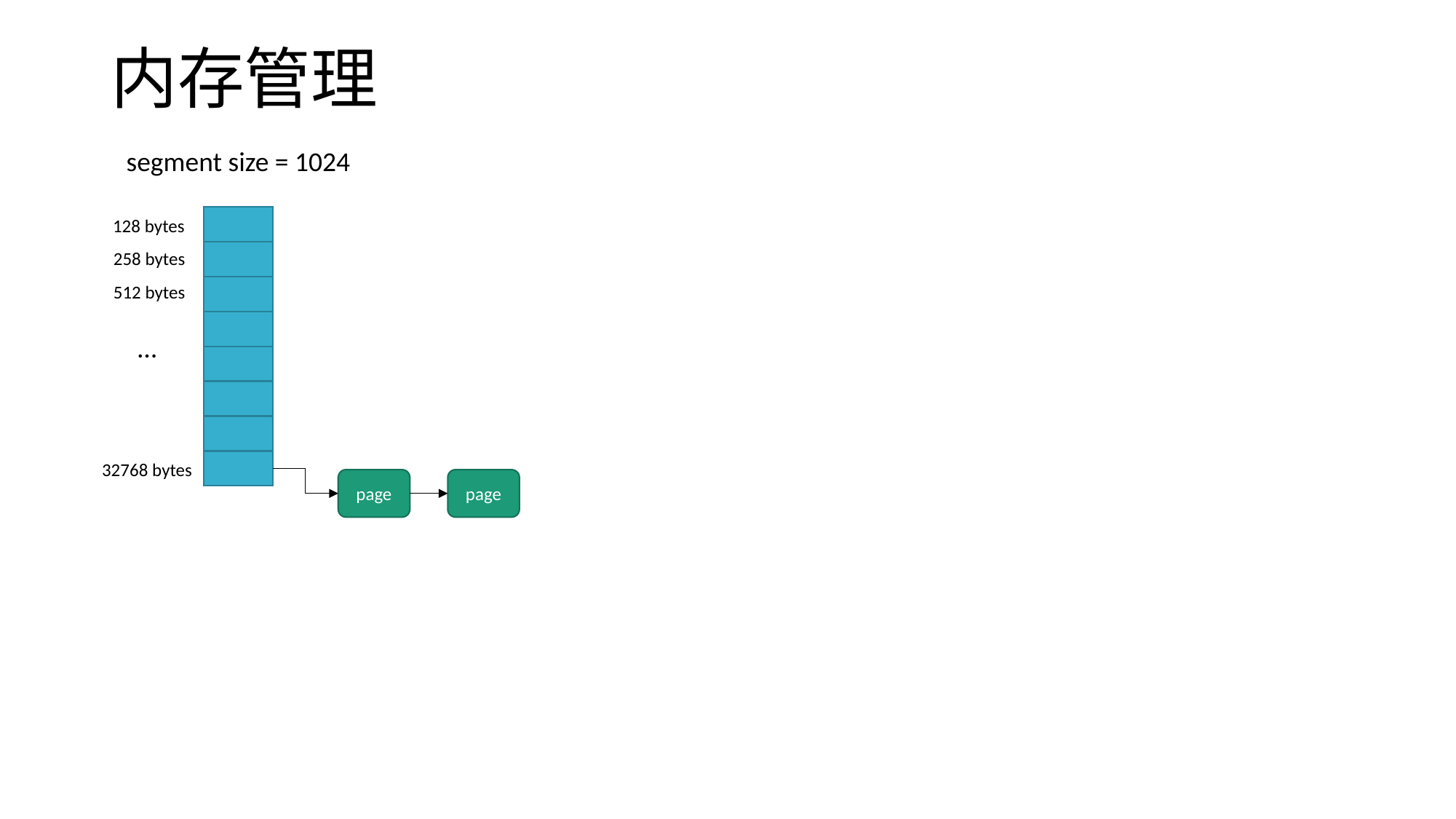

# 内存管理
segment size = 1024

128 bytes
258 bytes
512 bytes
…
32768 bytes
page
page